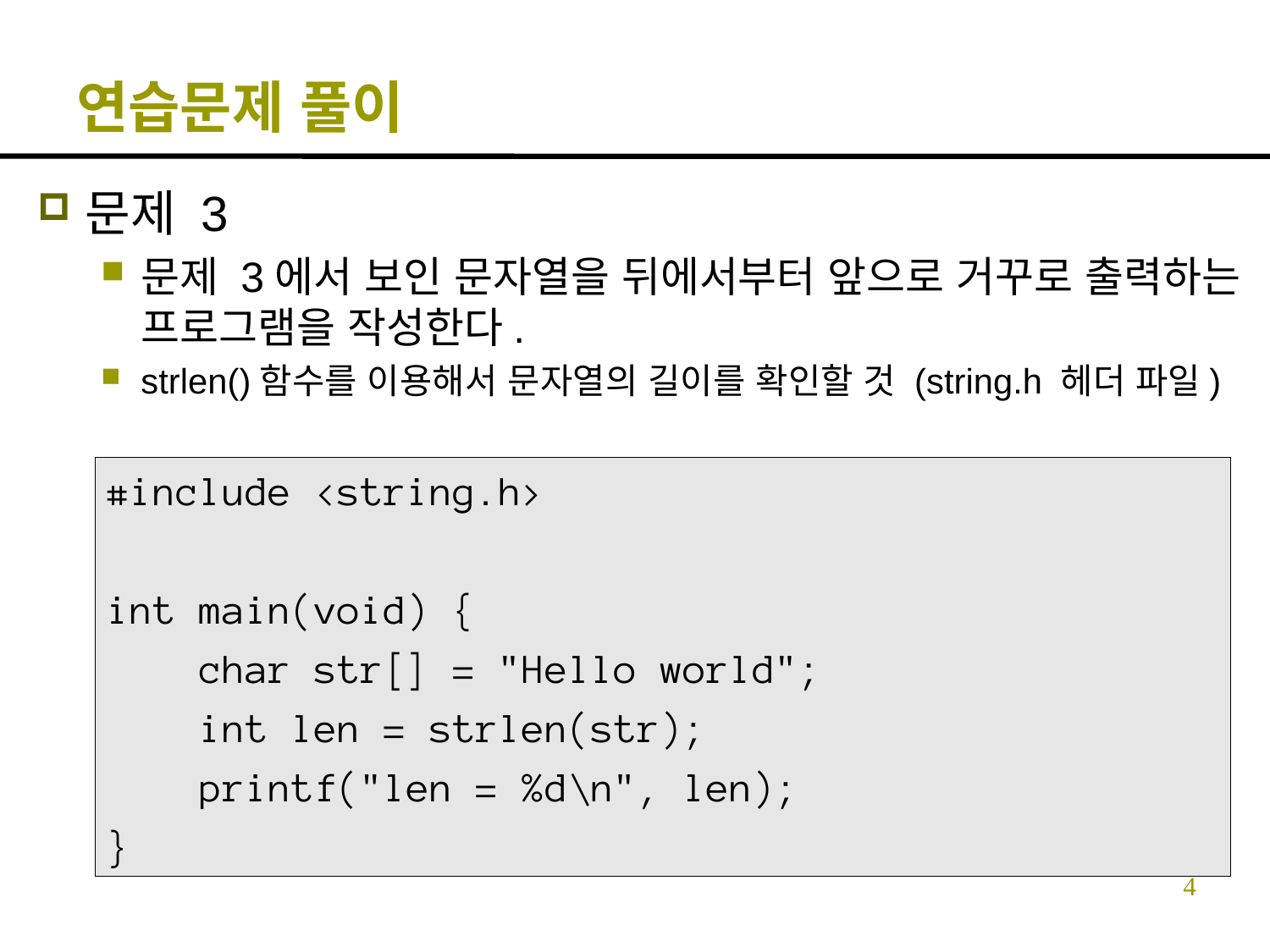

# 연습문제 풀이
문제 3
문제 3에서 보인 문자열을 뒤에서부터 앞으로 거꾸로 출력하는 프로그램을 작성한다.
strlen()함수를 이용해서 문자열의 길이를 확인할 것 (string.h 헤더 파일)

#include <string.h>

int main(void) {
    char str[] = "Hello world";
    int len = strlen(str);
    printf("len = %d\n", len);
}